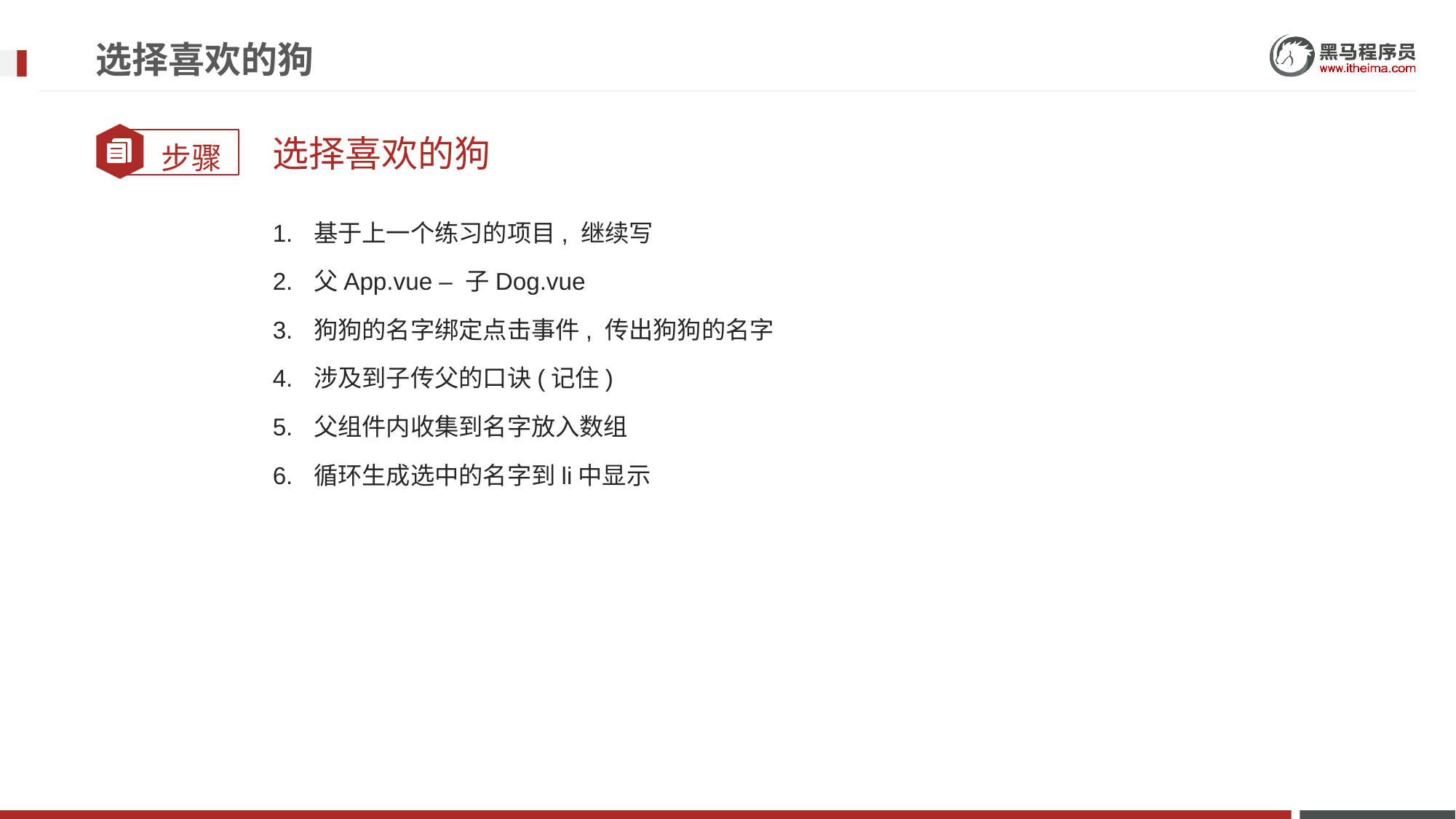

# 选择喜欢的狗
选择喜欢的狗
基于上一个练习的项目, 继续写
父App.vue – 子Dog.vue
狗狗的名字绑定点击事件, 传出狗狗的名字
涉及到子传父的口诀(记住)
父组件内收集到名字放入数组
循环生成选中的名字到li中显示